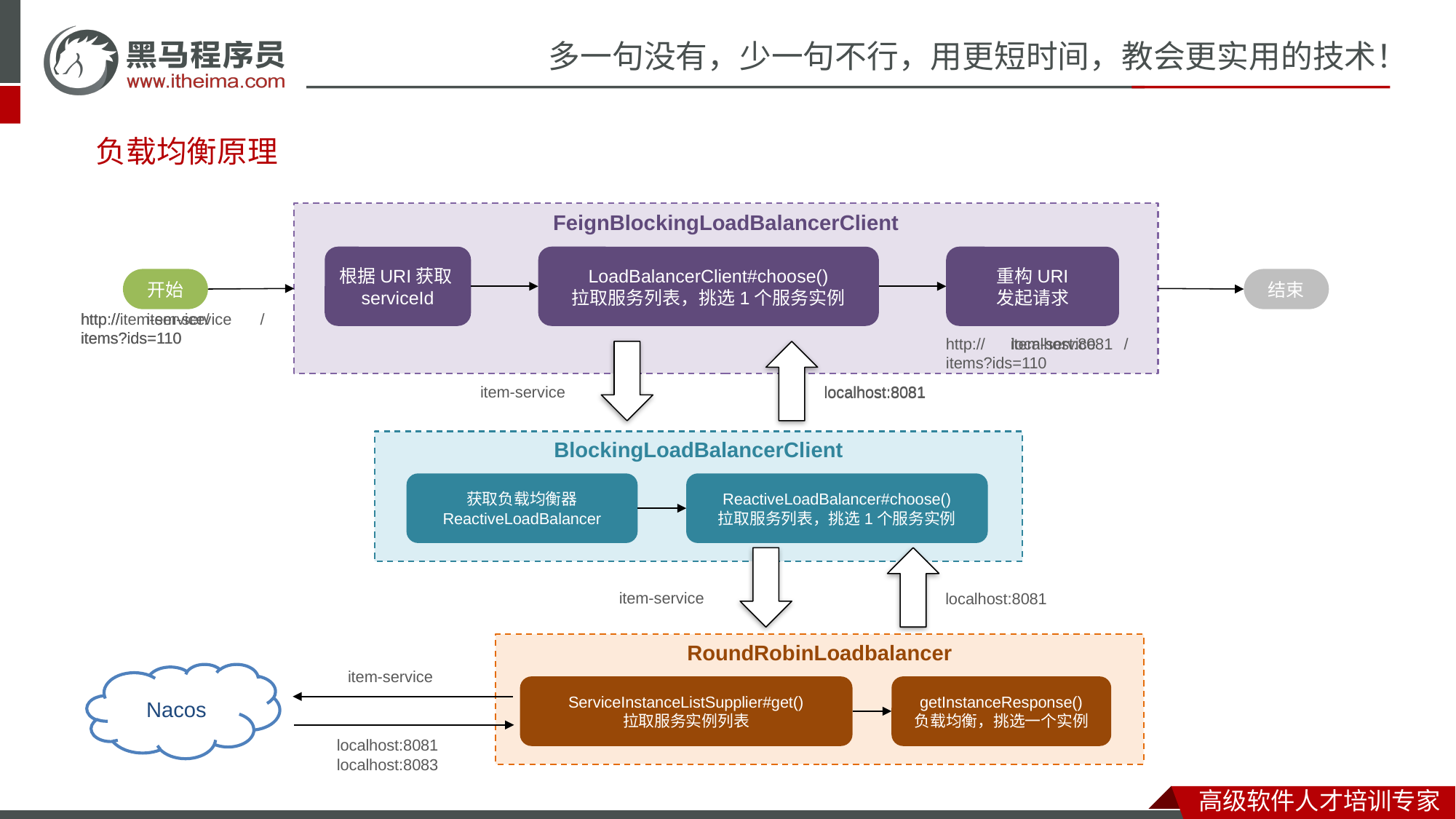

# 负载均衡原理
FeignBlockingLoadBalancerClient
根据URI获取serviceId
LoadBalancerClient#choose()
拉取服务列表，挑选1个服务实例
重构URI
发起请求
开始
结束
http://item-service/
items?ids=110
/
http://
items?ids=110
item-service
http://
items?ids=110
/
localhost:8081
item-service

item-service
localhost:8081
localhost:8081
BlockingLoadBalancerClient
获取负载均衡器
ReactiveLoadBalancer
ReactiveLoadBalancer#choose()
拉取服务列表，挑选1个服务实例

item-service
localhost:8081
RoundRobinLoadbalancer
item-service
Nacos
ServiceInstanceListSupplier#get()
拉取服务实例列表
getInstanceResponse()
负载均衡，挑选一个实例
localhost:8081
localhost:8083